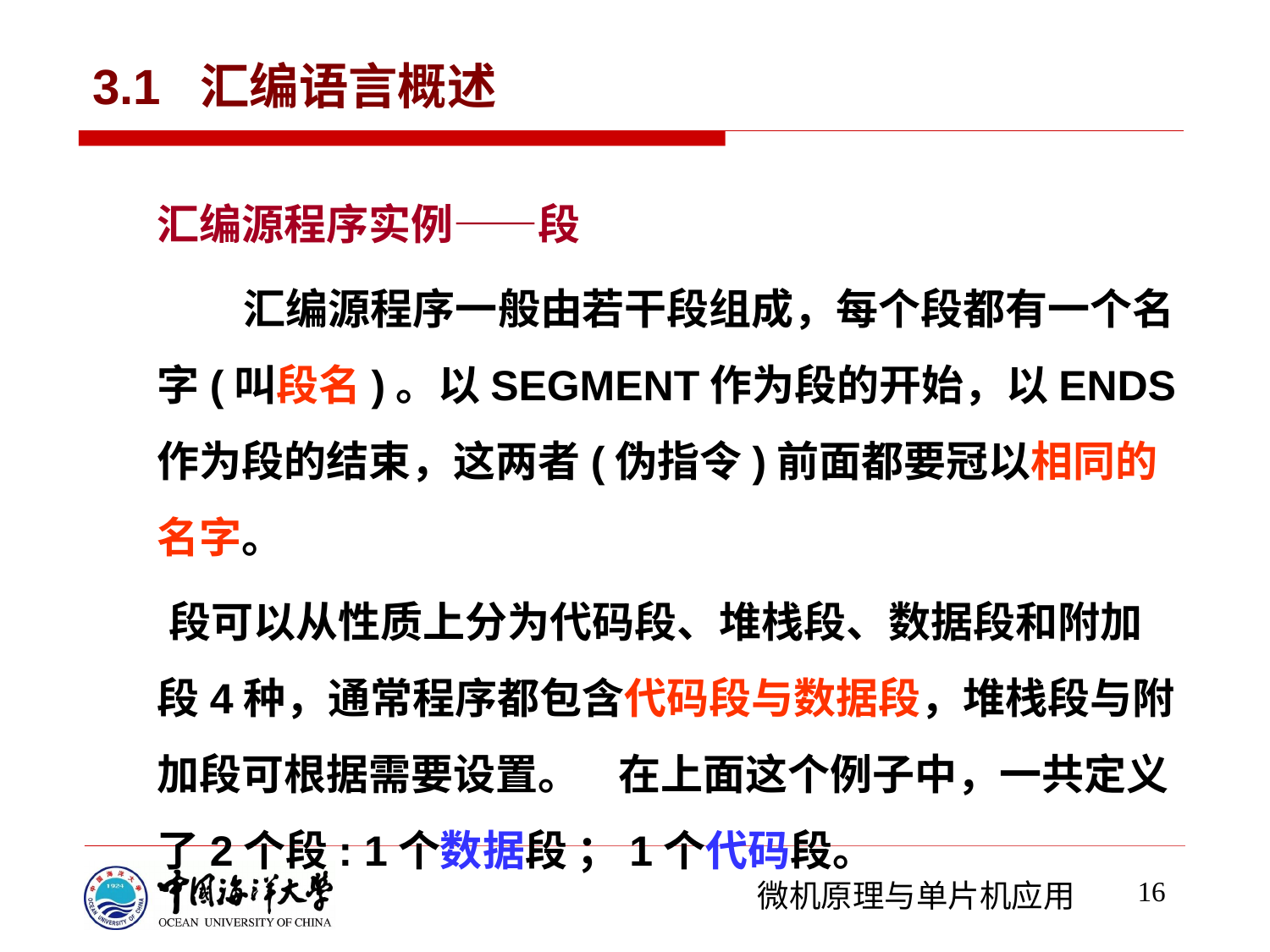

# 3.1  汇编语言概述
汇编源程序实例——段
        汇编源程序一般由若干段组成，每个段都有一个名字(叫段名)。以SEGMENT作为段的开始，以ENDS作为段的结束，这两者(伪指令)前面都要冠以相同的名字。
       段可以从性质上分为代码段、堆栈段、数据段和附加段4种，通常程序都包含代码段与数据段，堆栈段与附加段可根据需要设置。    在上面这个例子中，一共定义了2个段: 1个数据段 ；1个代码段。
16